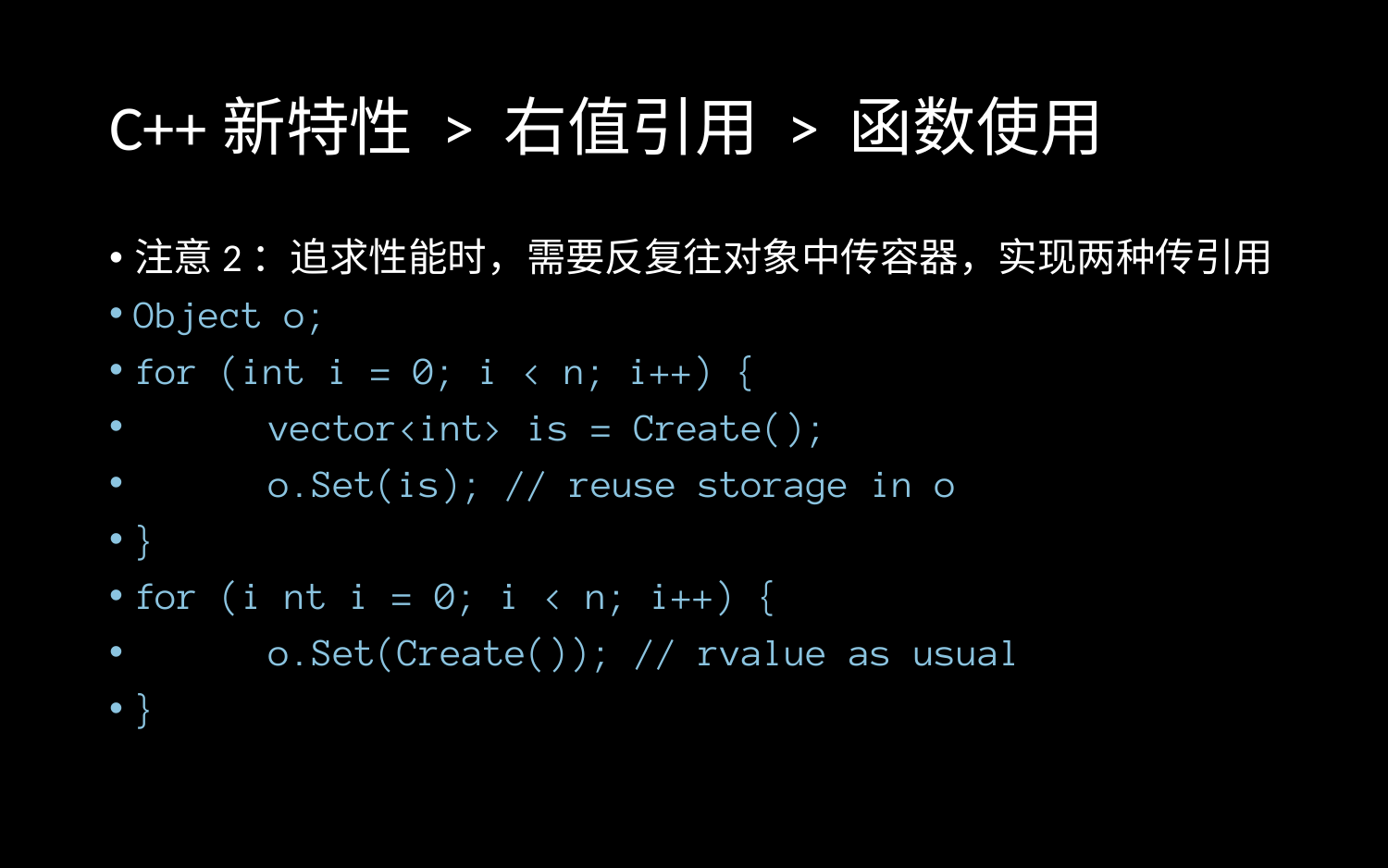

# C++新特性 > 右值引用 > 函数使用
注意2：追求性能时，需要反复往对象中传容器，实现两种传引用
Object o;
for (int i = 0; i < n; i++) {
	vector<int> is = Create();
	o.Set(is); // reuse storage in o
}
for (i nt i = 0; i < n; i++) {
	o.Set(Create()); // rvalue as usual
}